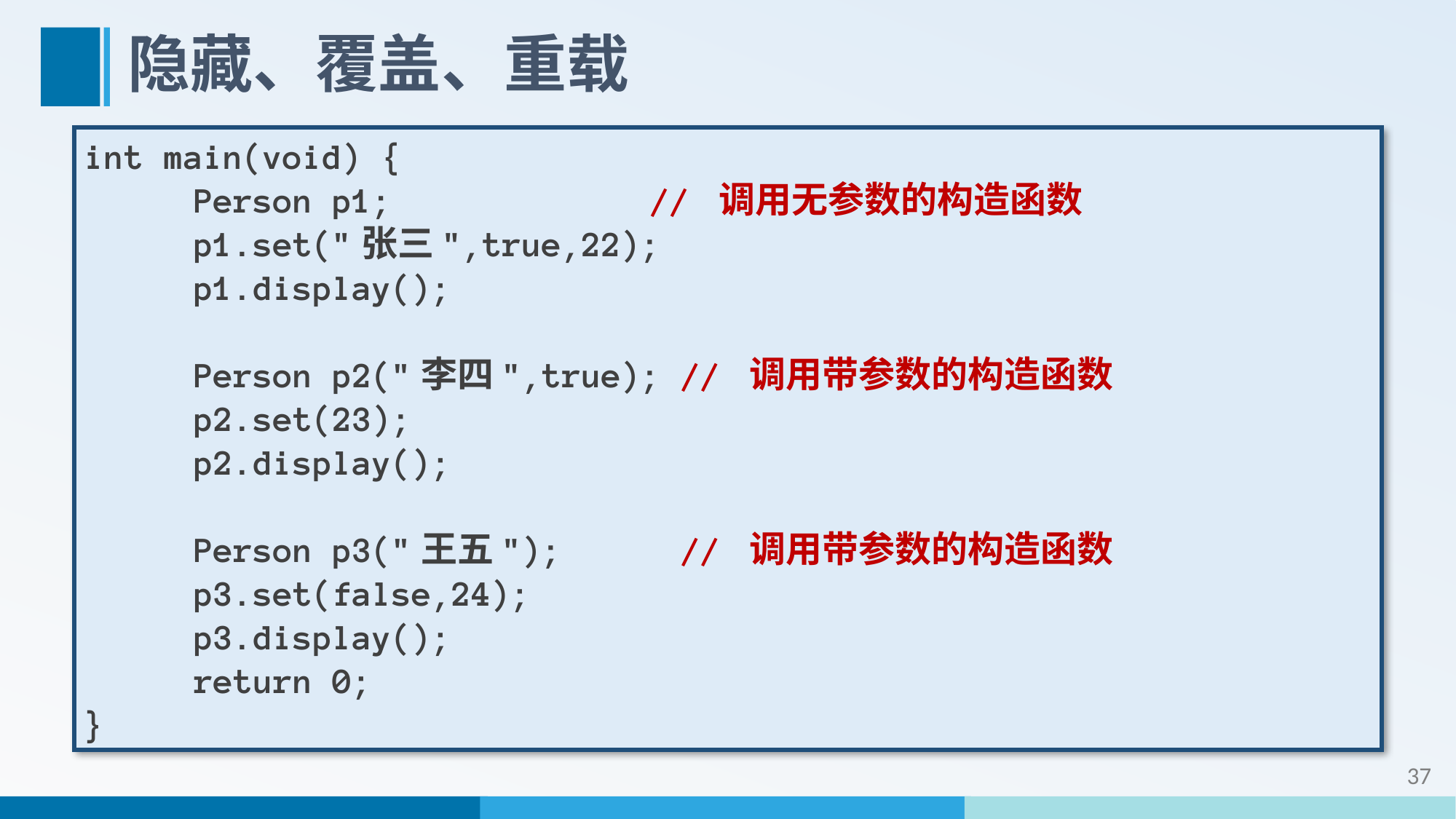

# 隐藏、覆盖、重载
int main(void) {
	Person p1;             // 调用无参数的构造函数
	p1.set("张三",true,22);
	p1.display();

	Person p2("李四",true); // 调用带参数的构造函数
	p2.set(23);
	p2.display();

	Person p3("王五");      // 调用带参数的构造函数
	p3.set(false,24);
	p3.display();
	return 0;
}